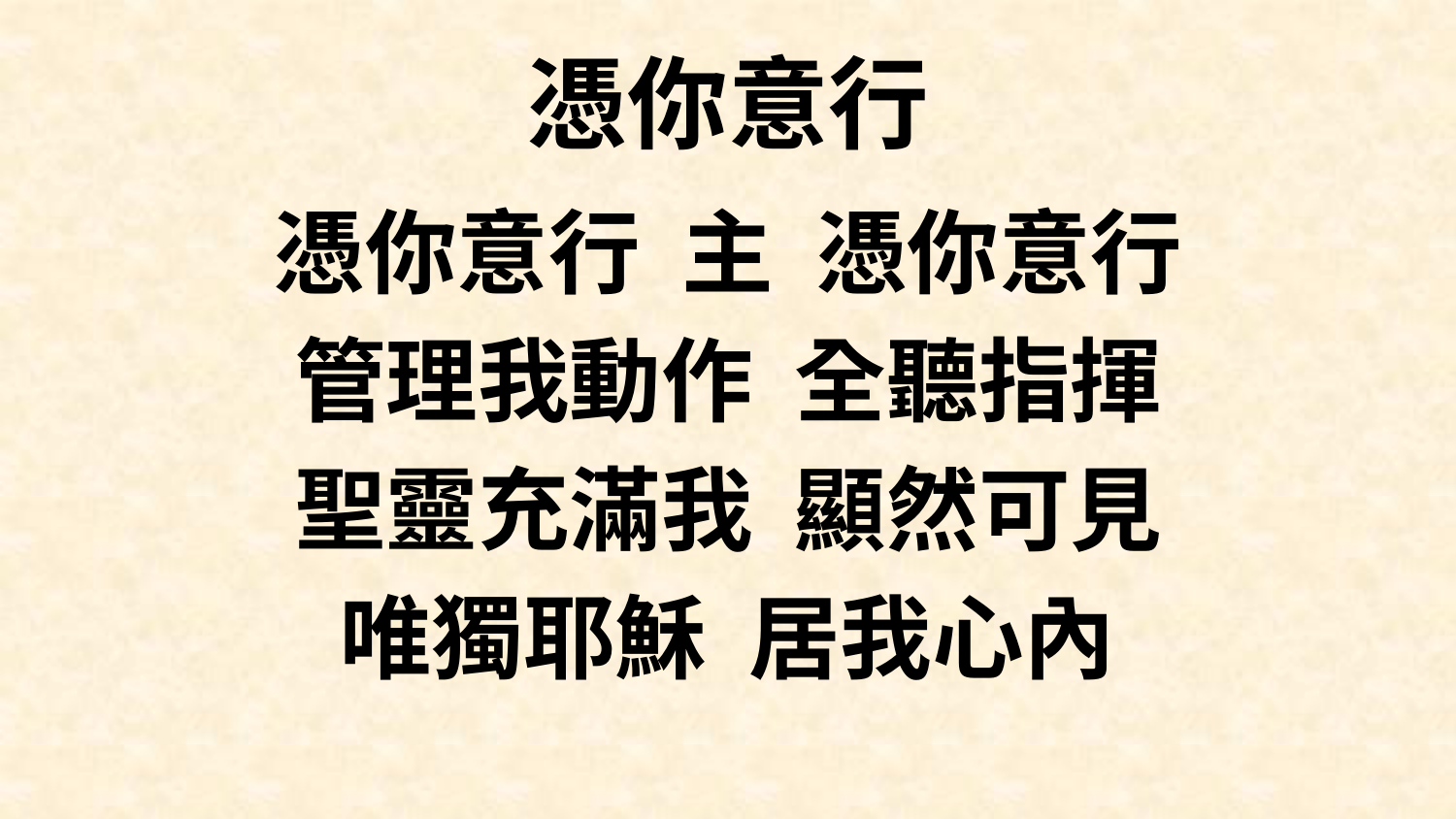

# 憑你意行
憑你意行  主  憑你意行
管理我動作  全聽指揮
聖靈充滿我  顯然可見
唯獨耶穌  居我心內